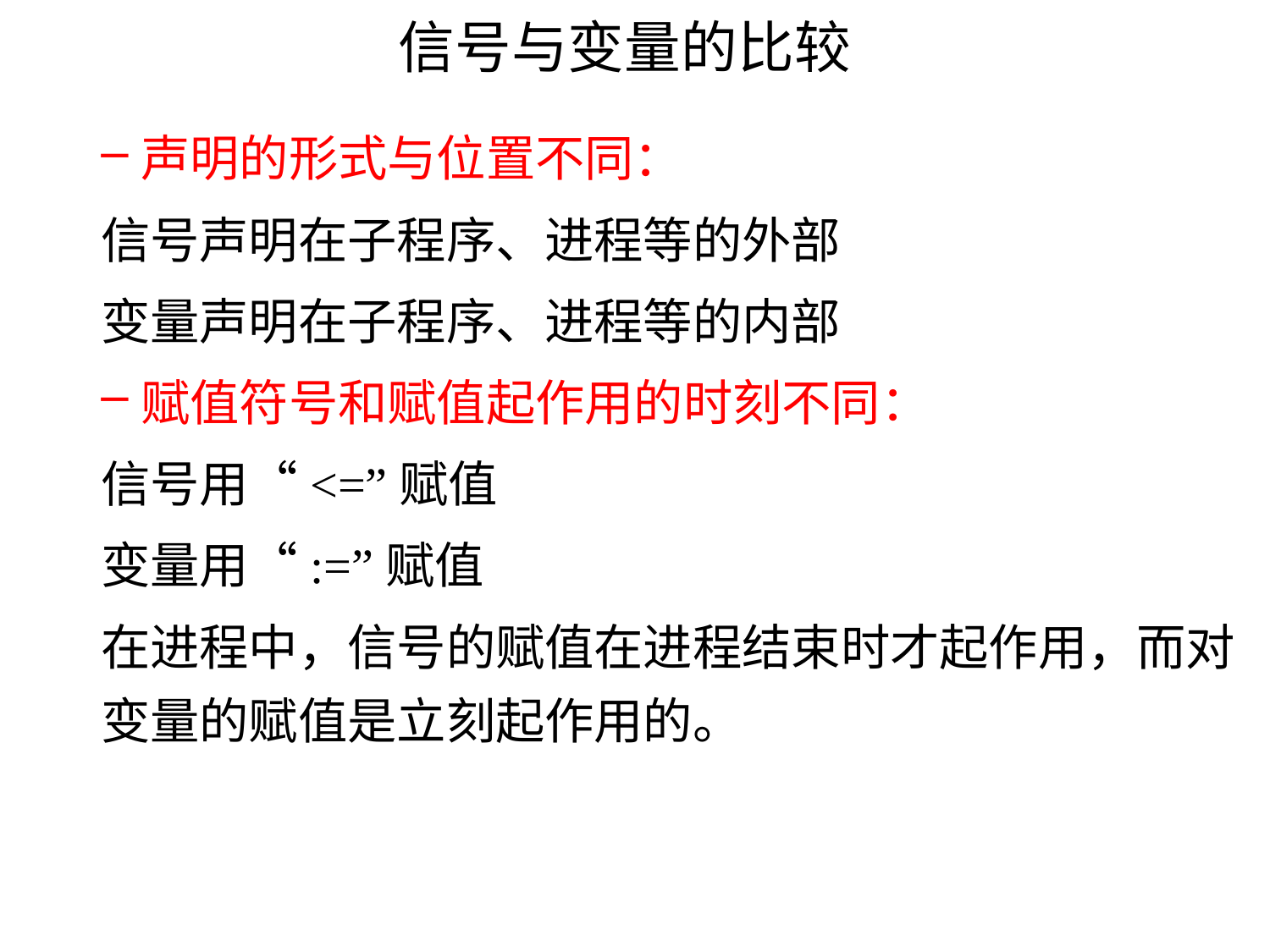

# 信号与变量的比较
声明的形式与位置不同：
信号声明在子程序、进程等的外部
变量声明在子程序、进程等的内部
赋值符号和赋值起作用的时刻不同：
信号用“<=”赋值
变量用“:=”赋值
在进程中，信号的赋值在进程结束时才起作用，而对变量的赋值是立刻起作用的。